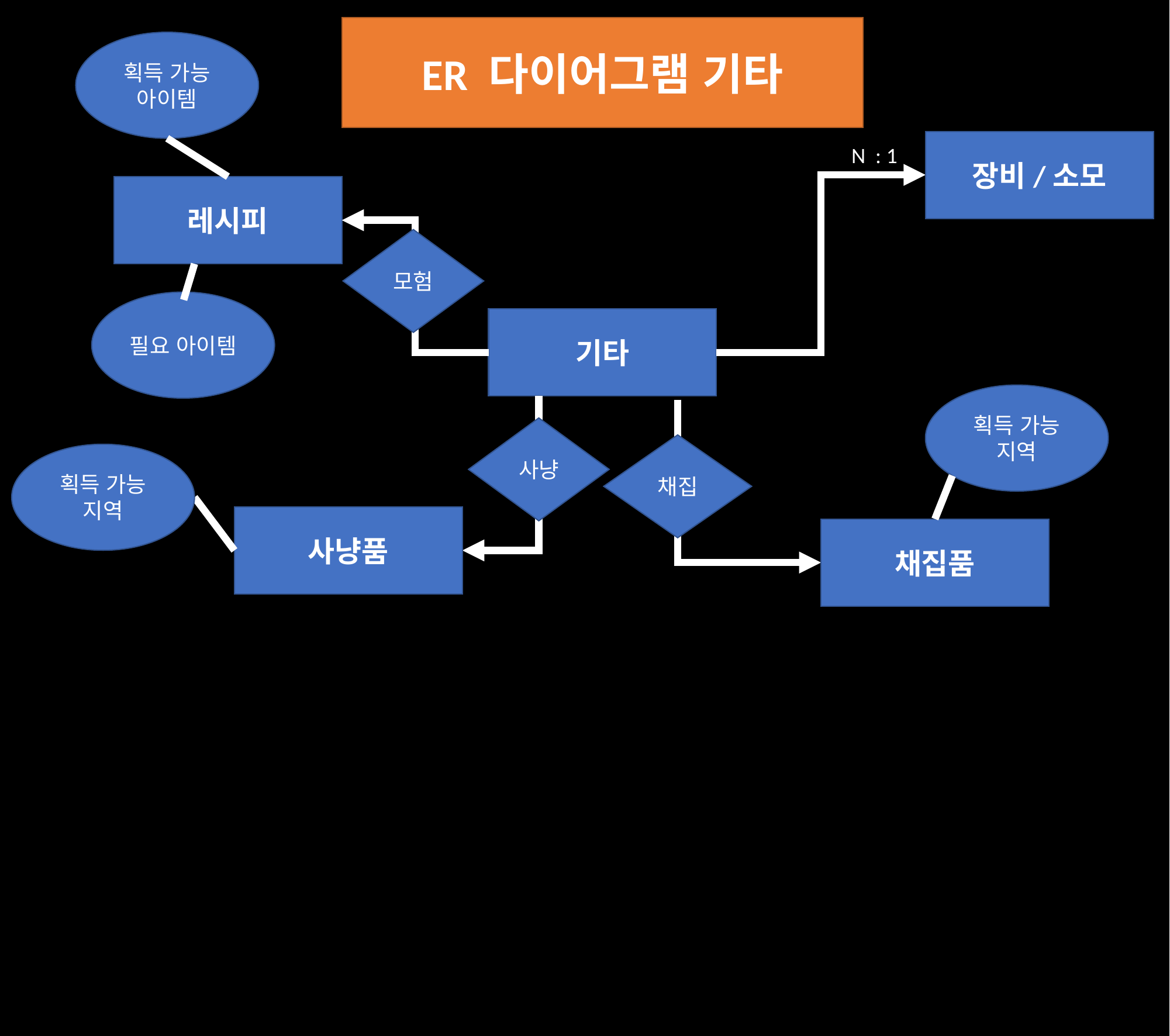

ER 다이어그램 기타
획득 가능 아이템
장비/소모
N  : 1
레시피
모험
필요 아이템
기타
획득 가능 지역
사냥
채집
획득 가능 지역
사냥품
채집품